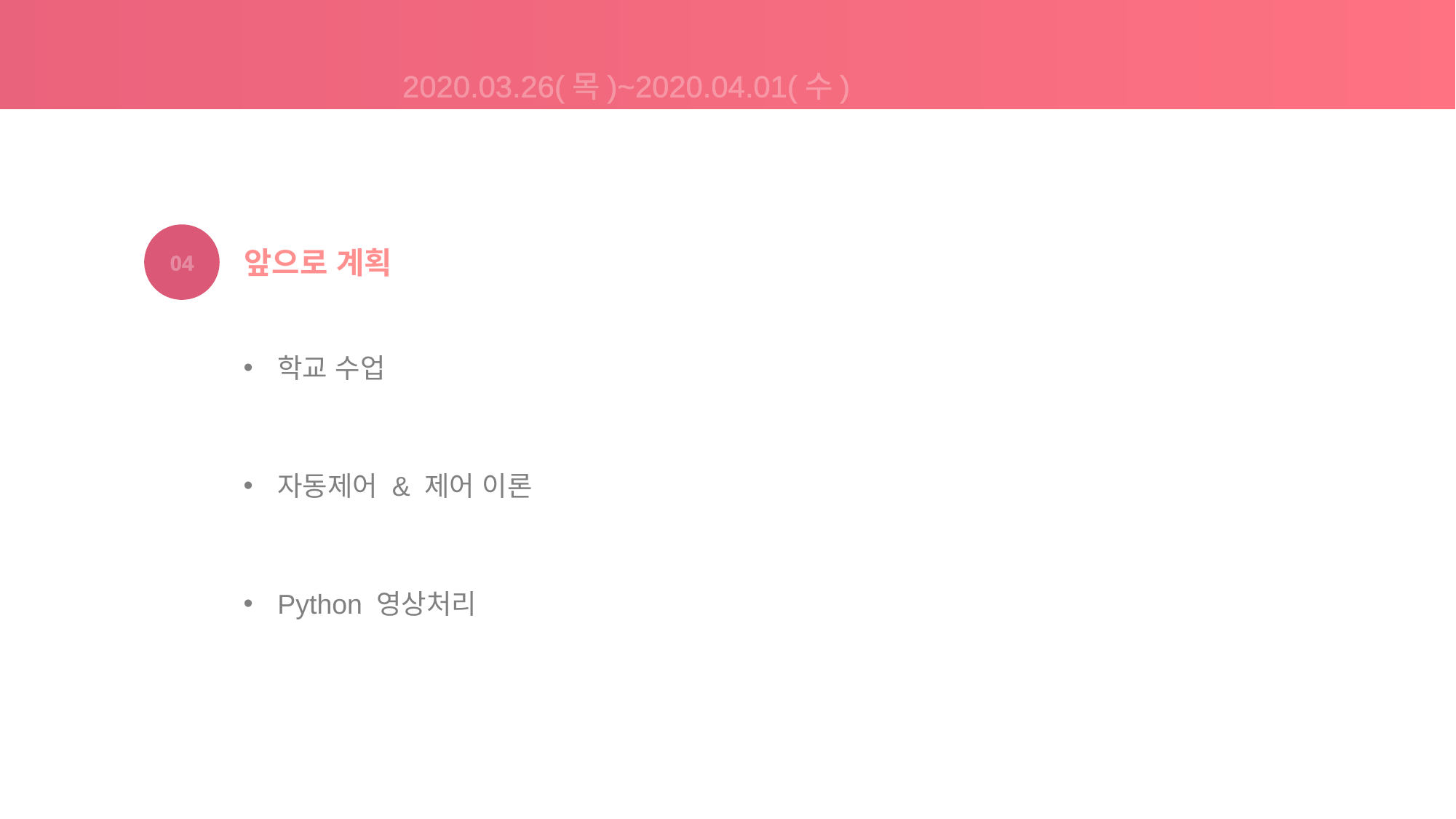

2020.03.26(목)~2020.04.01(수)
04
앞으로 계획
학교 수업

자동제어 & 제어 이론

Python 영상처리